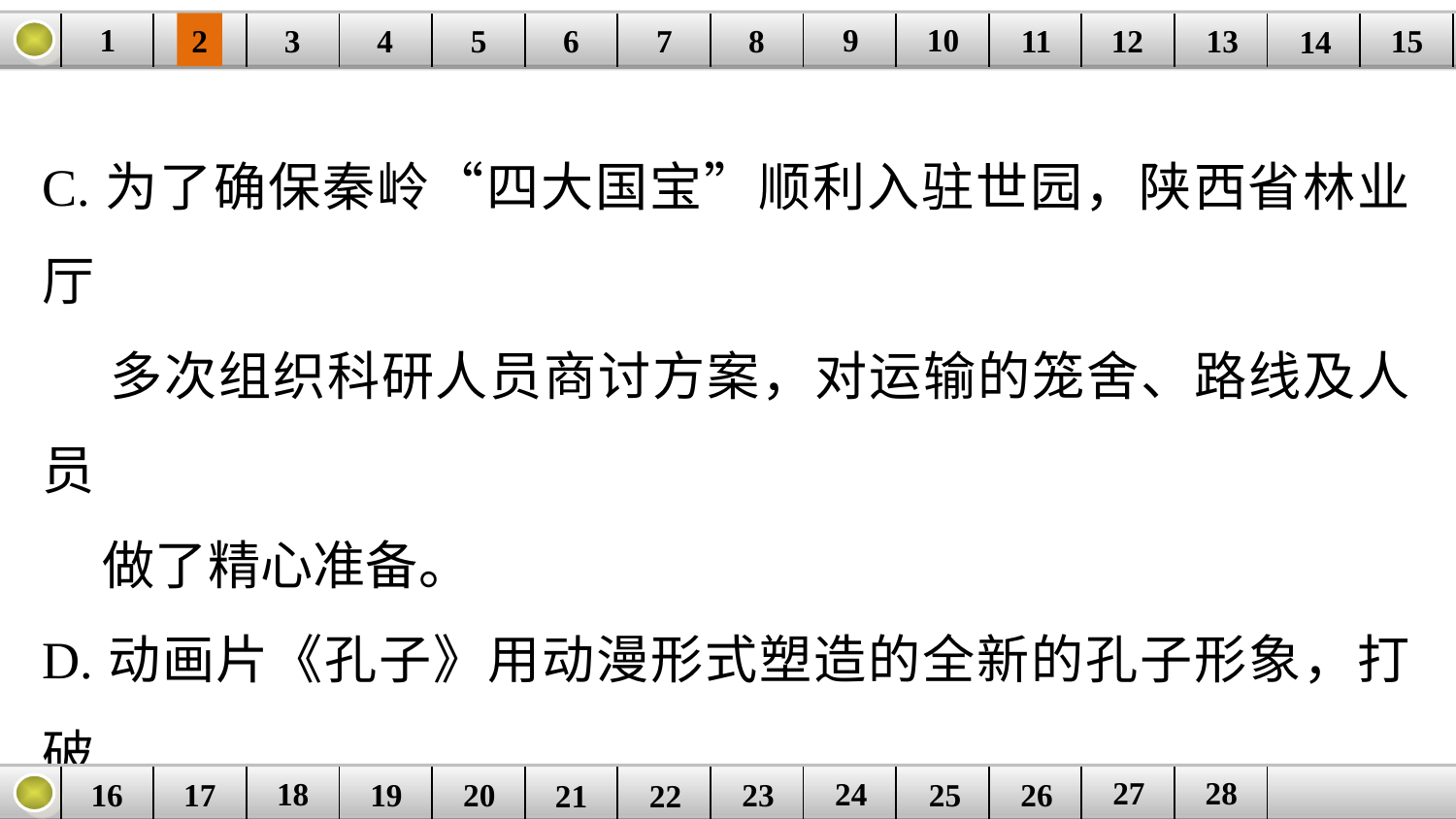

9
10
1
3
4
5
6
8
11
2
12
15
|  |  |  |  |  |  |  |  |  |  |  |  |  |  |  |
| --- | --- | --- | --- | --- | --- | --- | --- | --- | --- | --- | --- | --- | --- | --- |
7
13
14

C.为了确保秦岭“四大国宝”顺利入驻世园，陕西省林业厅
    多次组织科研人员商讨方案，对运输的笼舍、路线及人员
    做了精心准备。
D.动画片《孔子》用动漫形式塑造的全新的孔子形象，打破
    了以往人们对国学刻板而僵化的思维习惯，受到社会各界
    的广泛关注，并多次获得国家奖项。

27
28
18
24
16
25
26
|  |  |  |  |  |  |  |  |  |  |  |  |  |
| --- | --- | --- | --- | --- | --- | --- | --- | --- | --- | --- | --- | --- |
23
17
19
20
21
22